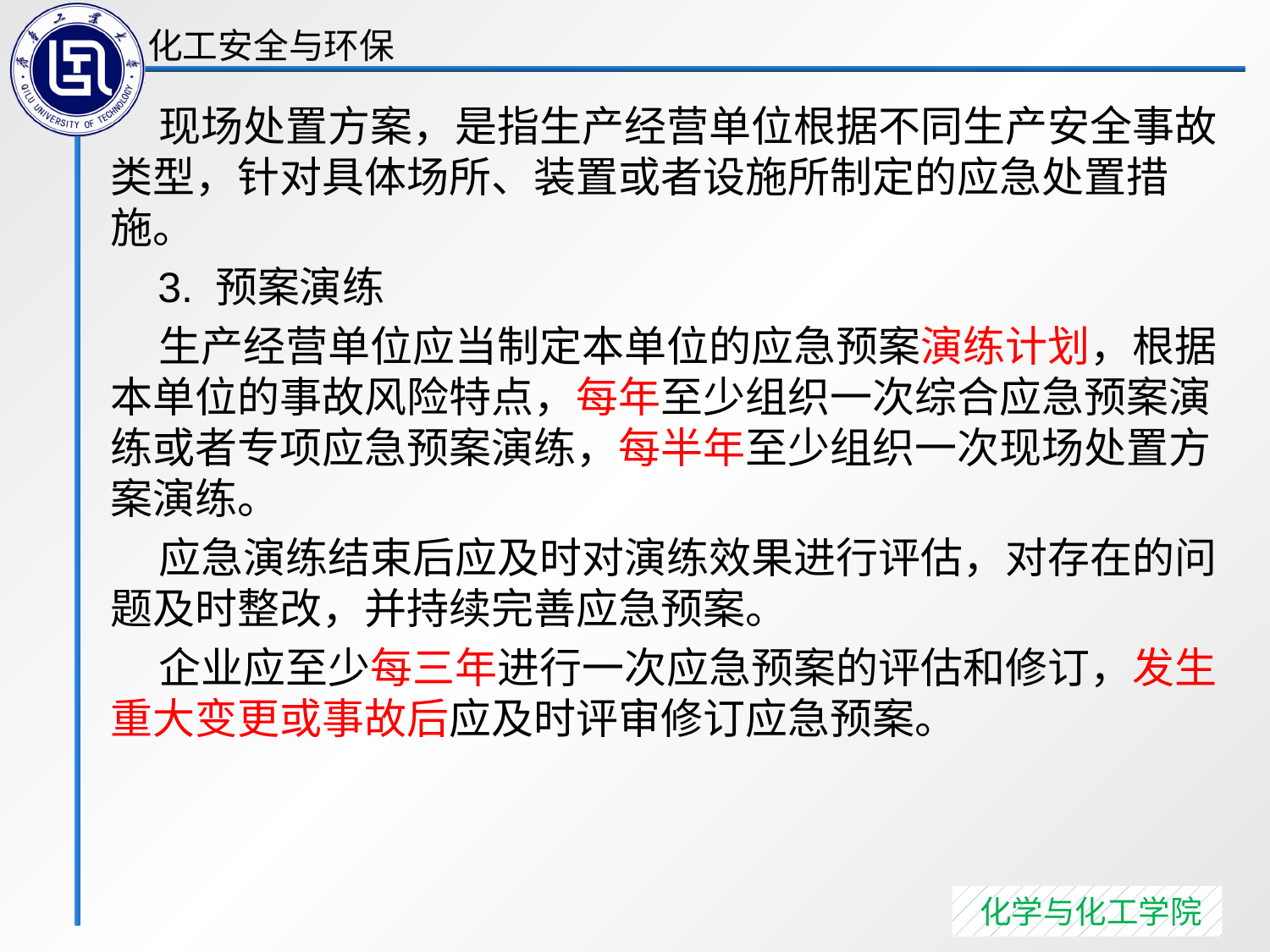

现场处置方案，是指生产经营单位根据不同生产安全事故类型，针对具体场所、装置或者设施所制定的应急处置措施。
    3. 预案演练
    生产经营单位应当制定本单位的应急预案演练计划，根据本单位的事故风险特点，每年至少组织一次综合应急预案演练或者专项应急预案演练，每半年至少组织一次现场处置方案演练。
    应急演练结束后应及时对演练效果进行评估，对存在的问题及时整改，并持续完善应急预案。
    企业应至少每三年进行一次应急预案的评估和修订，发生重大变更或事故后应及时评审修订应急预案。